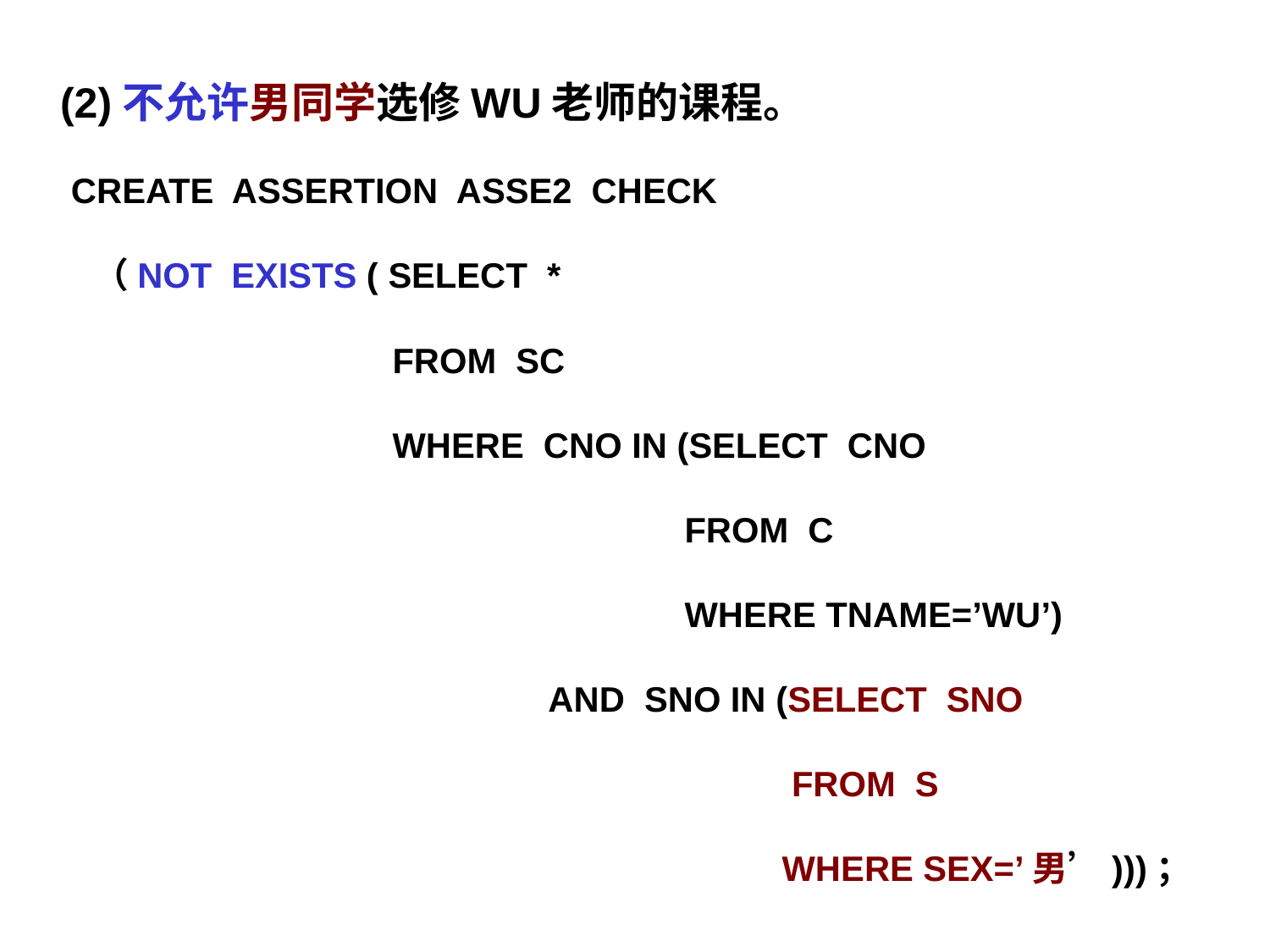

(2)不允许男同学选修WU老师的课程。
      CREATE  ASSERTION  ASSE2  CHECK
         （NOT  EXISTS ( SELECT  *
                                       FROM  SC
                                       WHERE  CNO IN (SELECT  CNO
                                                                     FROM  C
                                                                     WHERE TNAME=’WU’)
                                                       AND  SNO IN (SELECT  SNO
                                                                                FROM  S
                                                                               WHERE SEX=’男’)))；